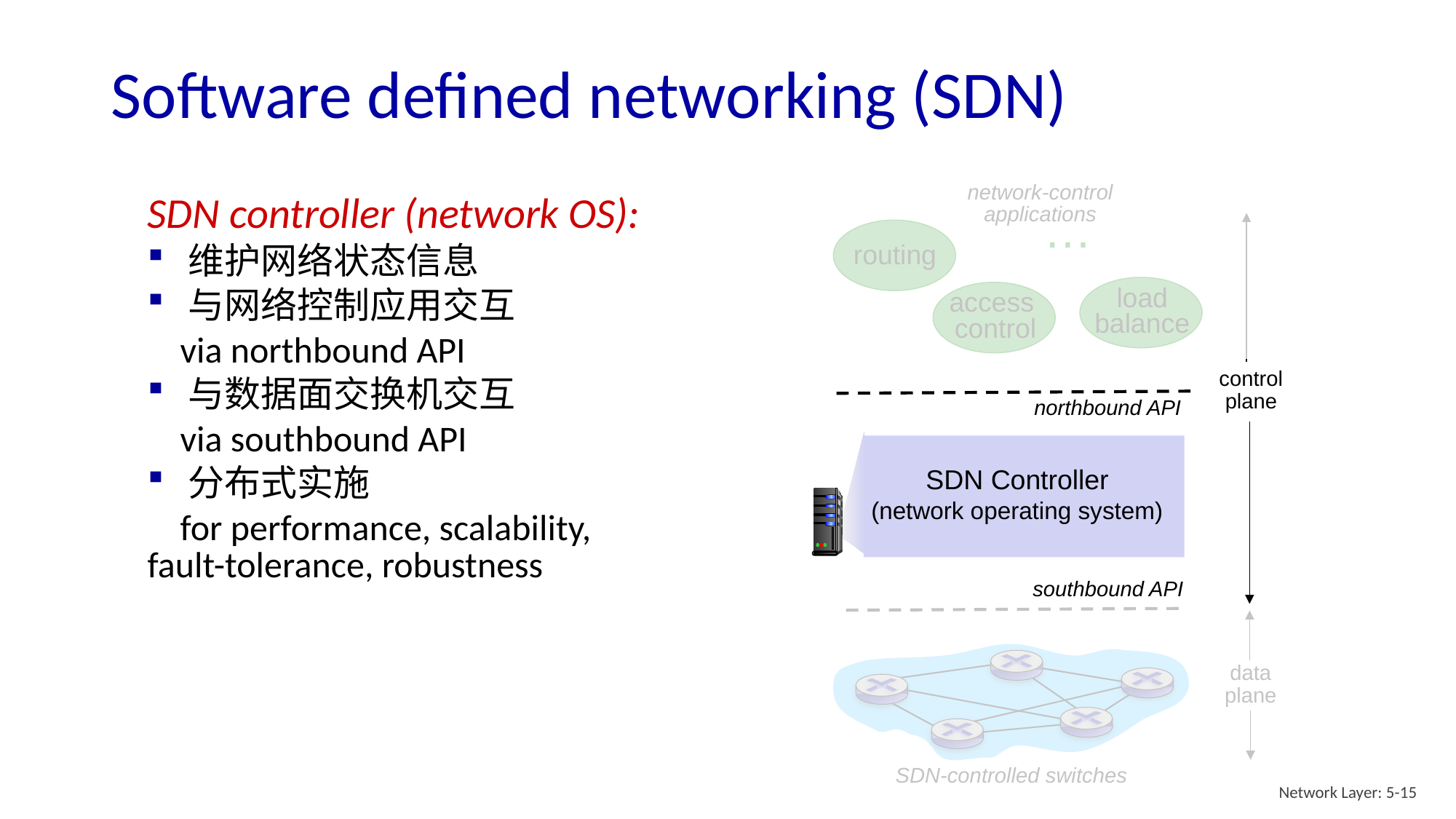

# Software defined networking (SDN)

network-control applications
…

routing

load
balance

access
control
control
plane
northbound API

SDN Controller
(network operating system)

southbound API

data
plane
SDN-controlled switches
SDN controller (network OS):
维护网络状态信息
与网络控制应用交互
    via northbound API
与数据面交换机交互
    via southbound API
分布式实施
    for performance, scalability, fault-tolerance, robustness

Network Layer: 5-15